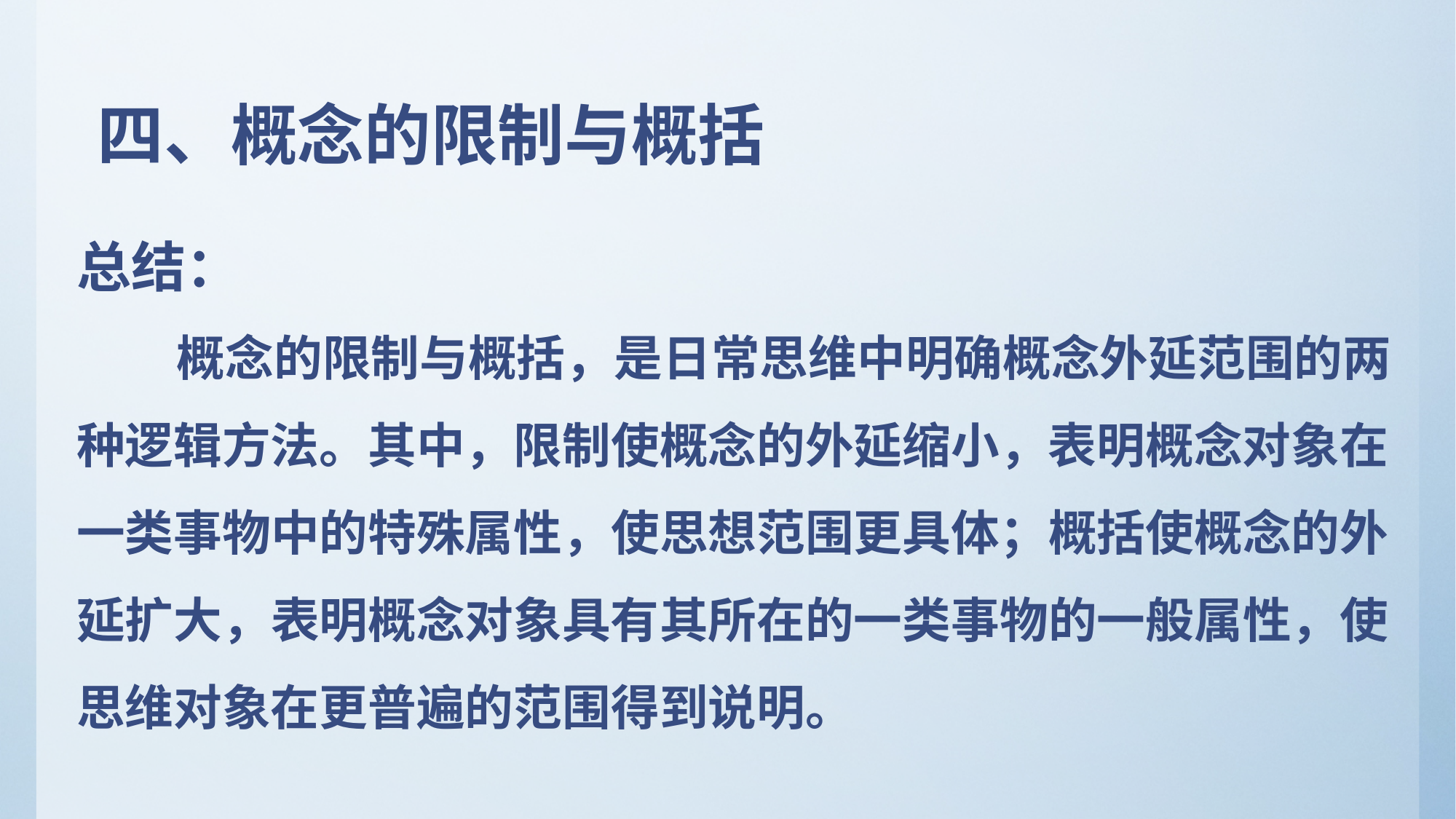

# 四、概念的限制与概括
总结：
        概念的限制与概括，是日常思维中明确概念外延范围的两种逻辑方法。其中，限制使概念的外延缩小，表明概念对象在一类事物中的特殊属性，使思想范围更具体；概括使概念的外延扩大，表明概念对象具有其所在的一类事物的一般属性，使思维对象在更普遍的范围得到说明。